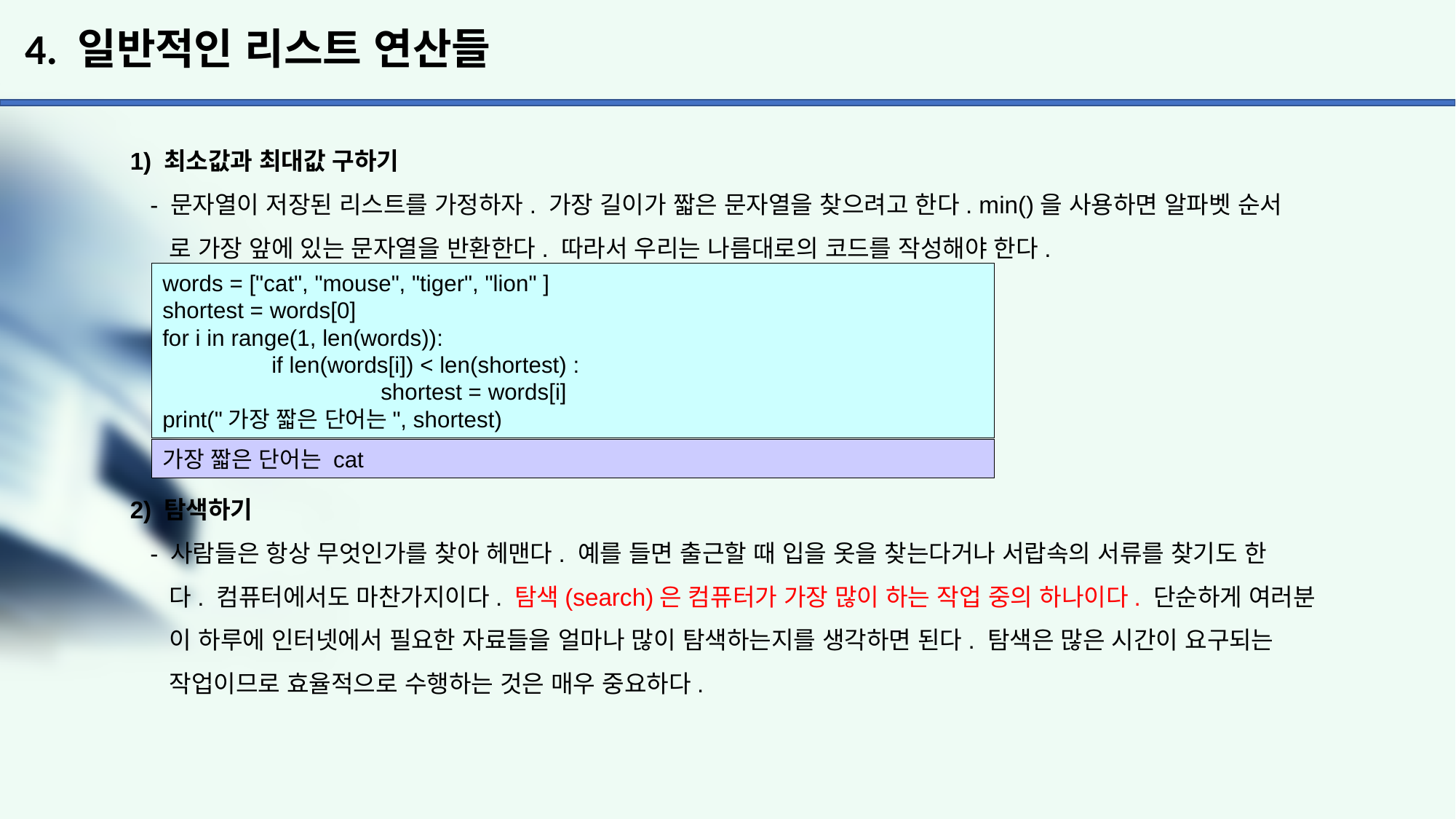

# 4. 일반적인 리스트 연산들
1) 최소값과 최대값 구하기
   - 문자열이 저장된 리스트를 가정하자. 가장 길이가 짧은 문자열을 찾으려고 한다. min()을 사용하면 알파벳 순서
     로 가장 앞에 있는 문자열을 반환한다. 따라서 우리는 나름대로의 코드를 작성해야 한다.

2) 탐색하기
   - 사람들은 항상 무엇인가를 찾아 헤맨다. 예를 들면 출근할 때 입을 옷을 찾는다거나 서랍속의 서류를 찾기도 한
     다. 컴퓨터에서도 마찬가지이다. 탐색(search)은 컴퓨터가 가장 많이 하는 작업 중의 하나이다. 단순하게 여러분
     이 하루에 인터넷에서 필요한 자료들을 얼마나 많이 탐색하는지를 생각하면 된다. 탐색은 많은 시간이 요구되는
     작업이므로 효율적으로 수행하는 것은 매우 중요하다.
words = ["cat", "mouse", "tiger", "lion" ]
shortest = words[0]
for i in range(1, len(words)):
	if len(words[i]) < len(shortest) :
		shortest = words[i]
print("가장 짧은 단어는", shortest)
가장 짧은 단어는 cat